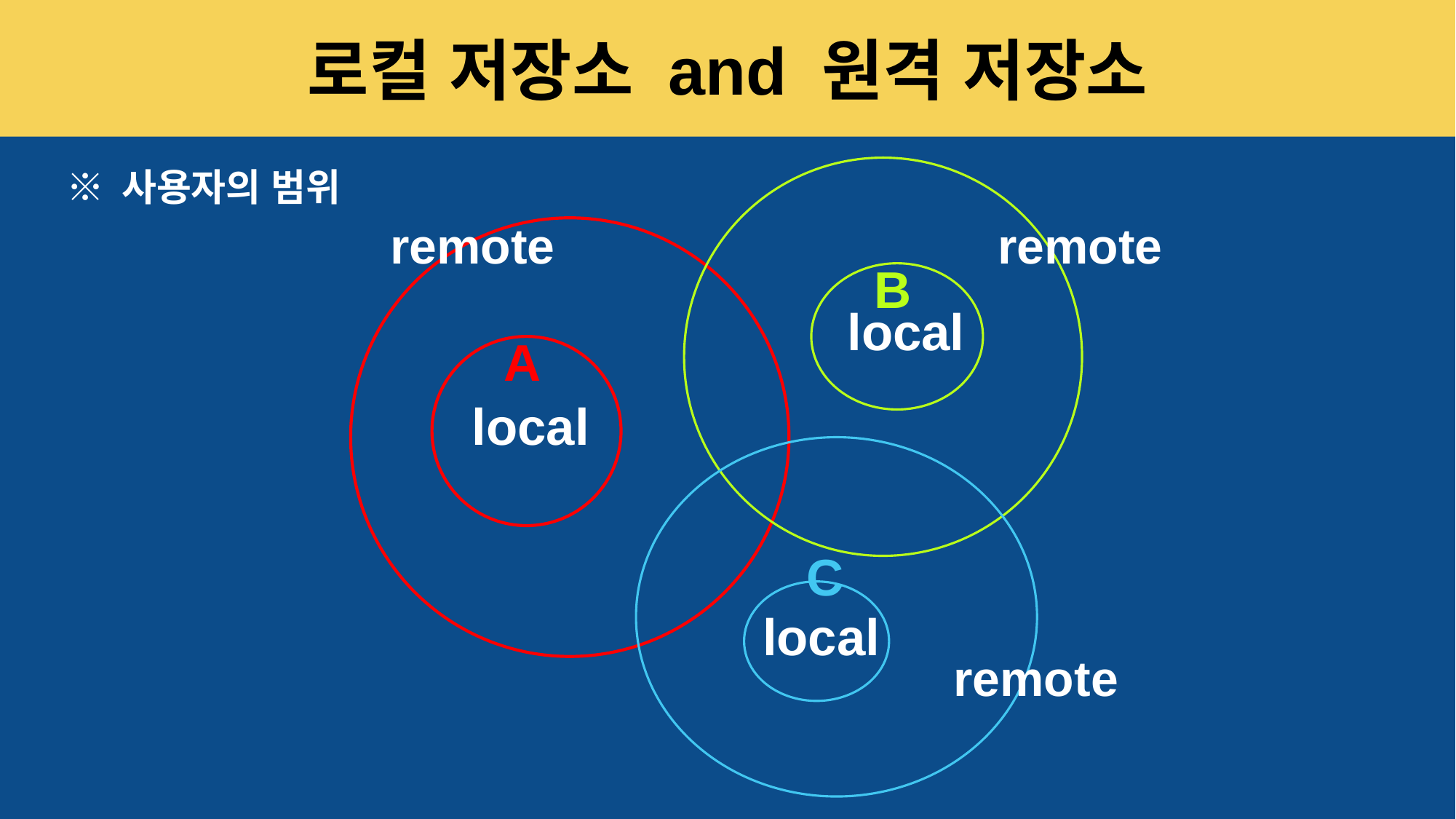

# 로컬 저장소 and 원격 저장소
※ 사용자의 범위

remote
remote

B

local
A

local

C

local
remote